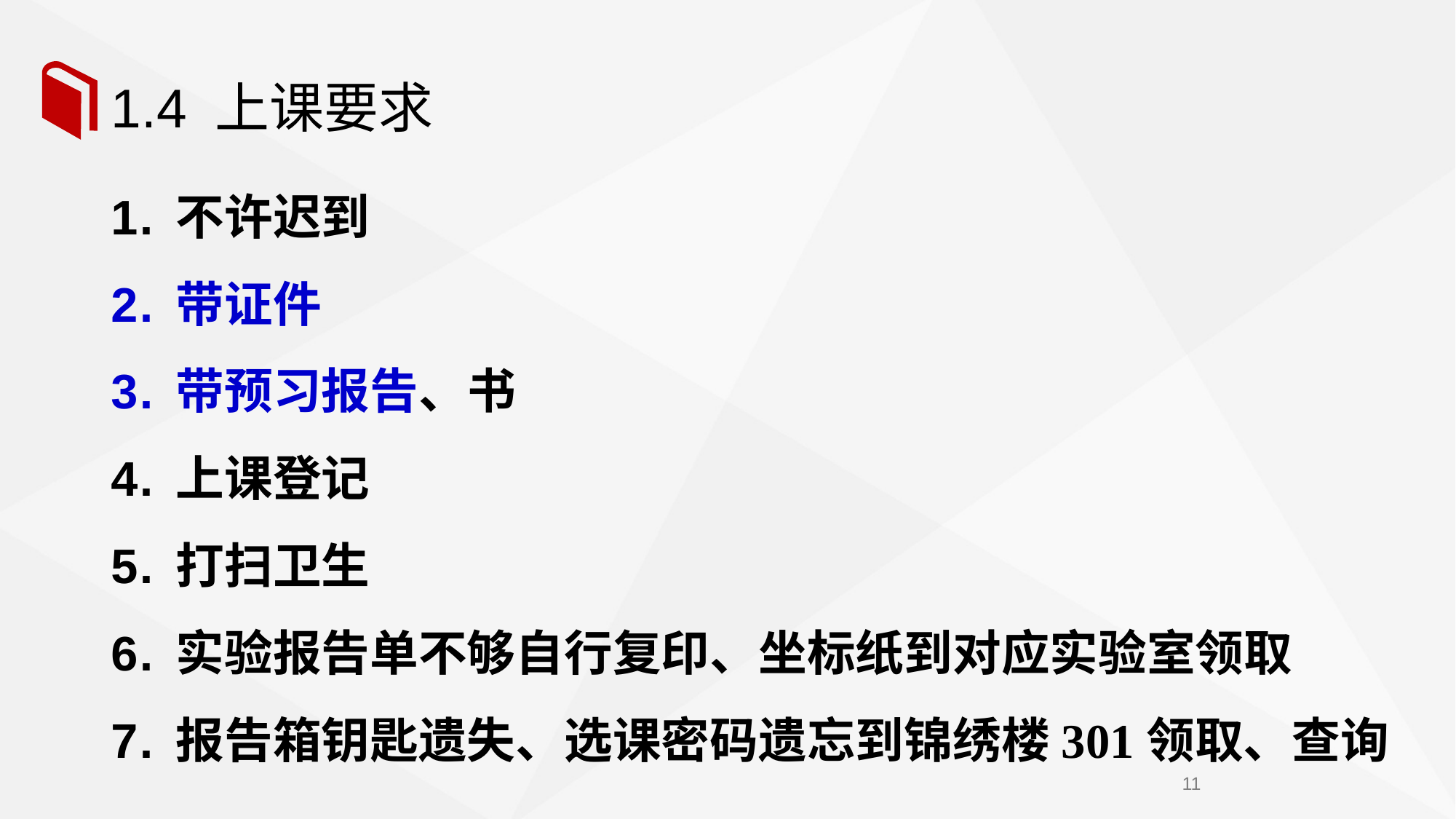

# 1.4 上课要求
不许迟到
带证件
带预习报告、书
上课登记
打扫卫生
实验报告单不够自行复印、坐标纸到对应实验室领取
报告箱钥匙遗失、选课密码遗忘到锦绣楼301领取、查询
11